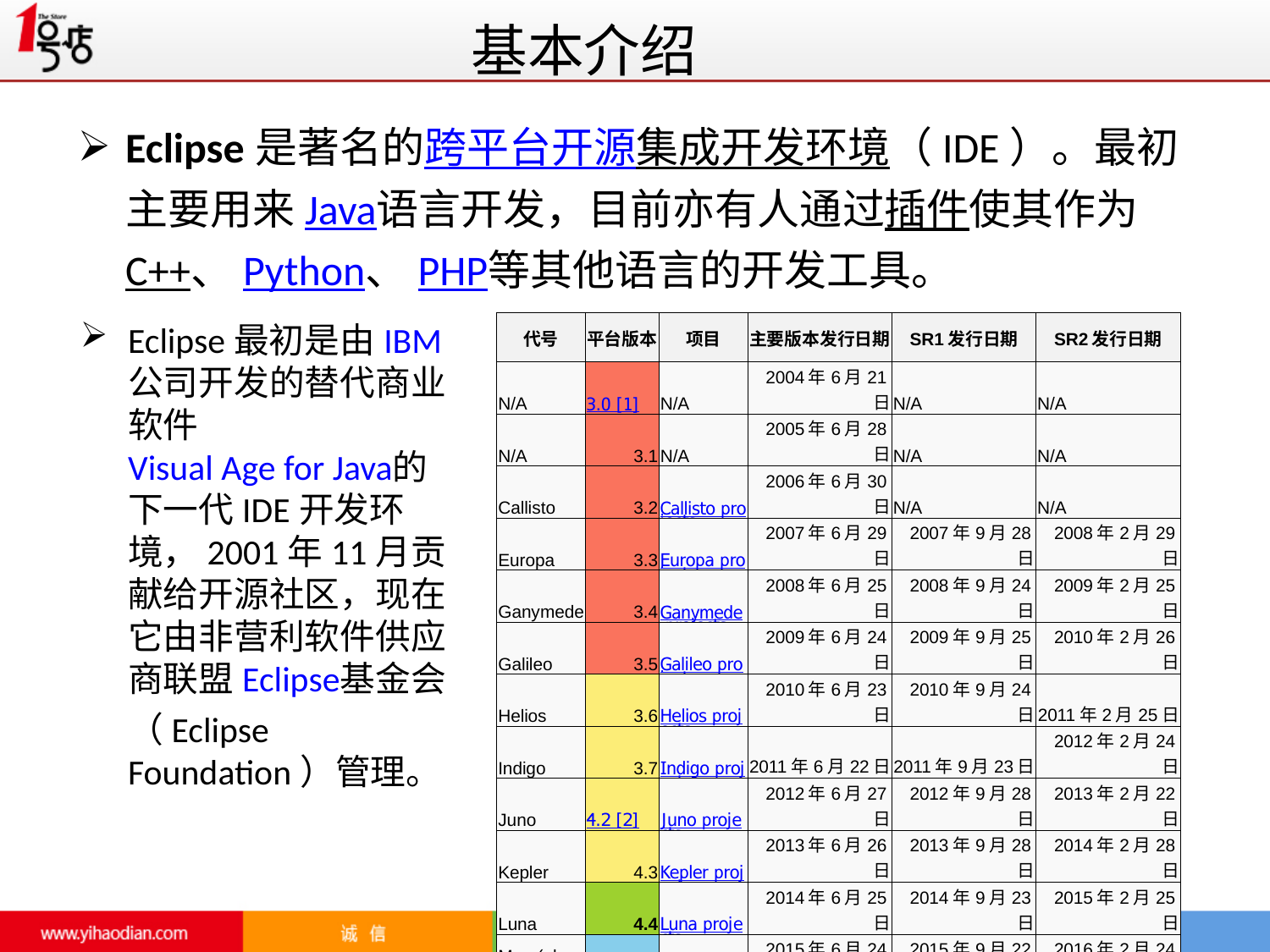

# 基本介绍
Eclipse是著名的跨平台开源集成开发环境（IDE）。最初主要用来Java语言开发，目前亦有人通过插件使其作为C++、Python、PHP等其他语言的开发工具。
Eclipse最初是由IBM公司开发的替代商业软件Visual Age for Java的下一代IDE开发环境，2001年11月贡献给开源社区，现在它由非营利软件供应商联盟Eclipse基金会（Eclipse Foundation）管理。

| 代号 | 平台版本 | 项目 | 主要版本发行日期 | SR1发行日期 | SR2发行日期 |
| --- | --- | --- | --- | --- | --- |
| N/A | 3.0 [1] | N/A | 2004年6月21日 | N/A | N/A |
| N/A | 3.1 | N/A | 2005年6月28日 | N/A | N/A |
| Callisto | 3.2 | Callisto projects | 2006年6月30日 | N/A | N/A |
| Europa | 3.3 | Europa projects | 2007年6月29日 | 2007年9月28日 | 2008年2月29日 |
| Ganymede | 3.4 | Ganymede projects | 2008年6月25日 | 2008年9月24日 | 2009年2月25日 |
| Galileo | 3.5 | Galileo projects | 2009年6月24日 | 2009年9月25日 | 2010年2月26日 |
| Helios | 3.6 | Helios projects | 2010年6月23日 | 2010年9月24日 | 2011年2月25日 |
| Indigo | 3.7 | Indigo projects | 2011年6月22日 | 2011年9月23日 | 2012年2月24日 |
| Juno | 4.2 [2] | Juno projects | 2012年6月27日 | 2012年9月28日 | 2013年2月22日 |
| Kepler | 4.3 | Kepler projects | 2013年6月26日 | 2013年9月28日 | 2014年2月28日 |
| Luna | 4.4 | Luna projects | 2014年6月25日 | 2014年9月23日 | 2015年2月25日 |
| Mars(planned) | 4.5 | Mars projects | 2015年6月24日 | 2015年9月22日 | 2016年2月24日 |